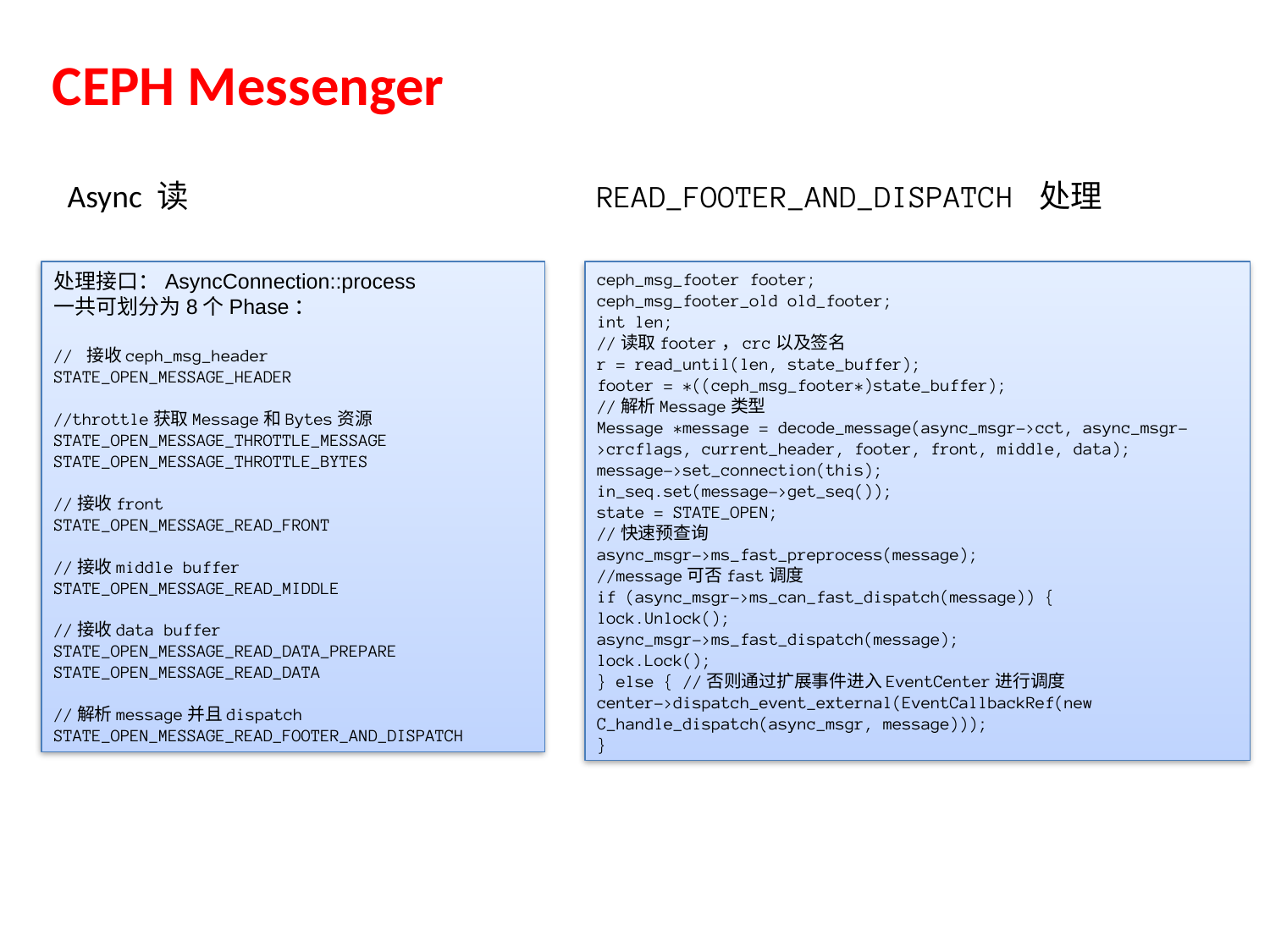

CEPH Messenger
Async 读
READ_FOOTER_AND_DISPATCH 处理
处理接口：AsyncConnection::process
一共可划分为8个Phase：

// 接收ceph_msg_header
STATE_OPEN_MESSAGE_HEADER

//throttle获取Message和Bytes资源
STATE_OPEN_MESSAGE_THROTTLE_MESSAGE
STATE_OPEN_MESSAGE_THROTTLE_BYTES

//接收front
STATE_OPEN_MESSAGE_READ_FRONT

//接收middle buffer
STATE_OPEN_MESSAGE_READ_MIDDLE

//接收data buffer
STATE_OPEN_MESSAGE_READ_DATA_PREPARE
STATE_OPEN_MESSAGE_READ_DATA

//解析message并且dispatch
STATE_OPEN_MESSAGE_READ_FOOTER_AND_DISPATCH
ceph_msg_footer footer;
ceph_msg_footer_old old_footer;
int len;
//读取footer，crc以及签名
r = read_until(len, state_buffer);
footer = *((ceph_msg_footer*)state_buffer);
//解析Message类型
Message *message = decode_message(async_msgr->cct, async_msgr->crcflags, current_header, footer, front, middle, data);
message->set_connection(this);
in_seq.set(message->get_seq());
state = STATE_OPEN;
//快速预查询
async_msgr->ms_fast_preprocess(message);
//message可否fast调度
if (async_msgr->ms_can_fast_dispatch(message)) {
lock.Unlock();
async_msgr->ms_fast_dispatch(message);
lock.Lock();
} else { //否则通过扩展事件进入EventCenter进行调度
center->dispatch_event_external(EventCallbackRef(new C_handle_dispatch(async_msgr, message)));
}